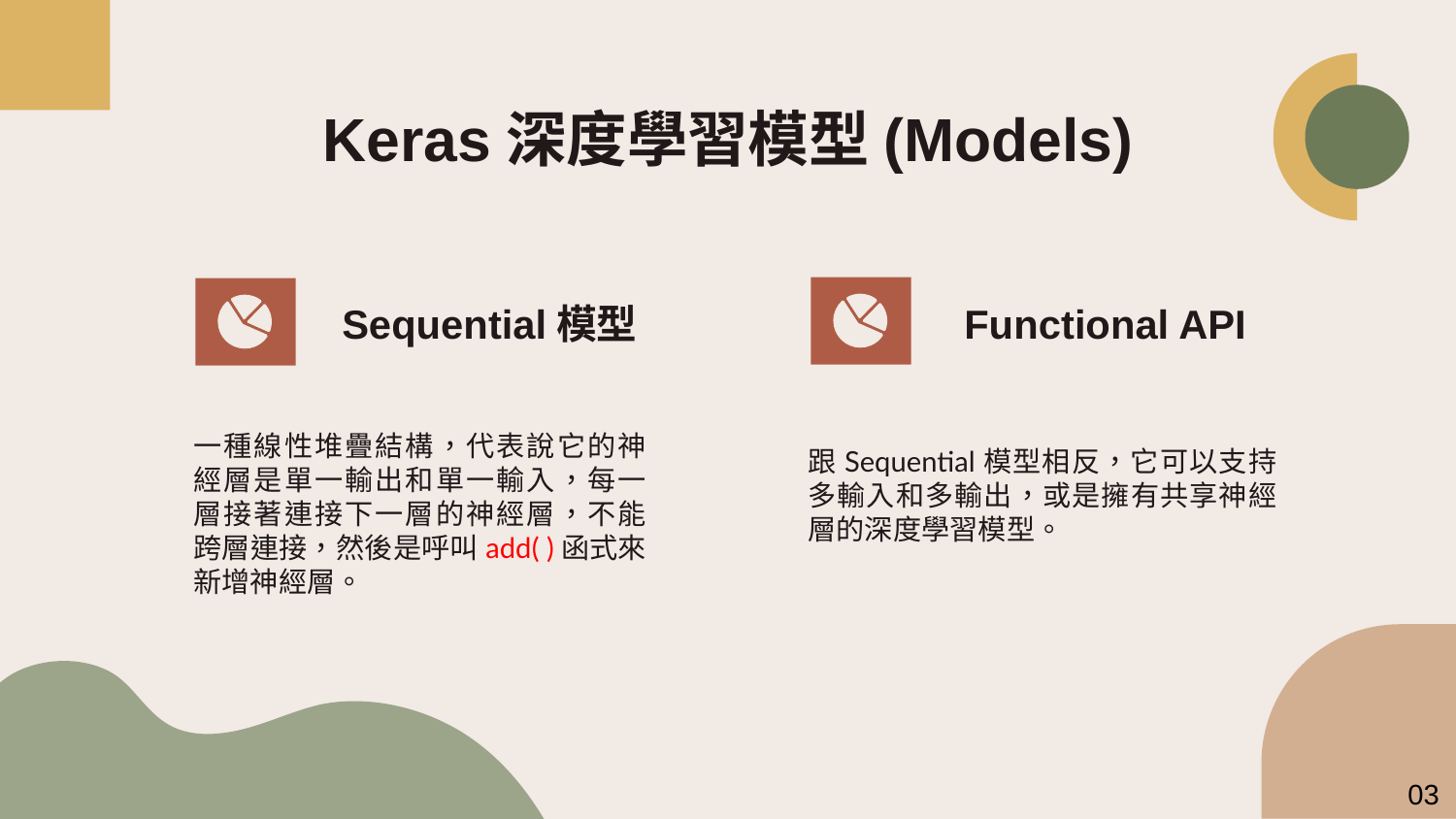

# Keras深度學習模型(Models)

Sequential模型

Functional API
一種線性堆疊結構，代表說它的神經層是單一輸出和單一輸入，每一層接著連接下一層的神經層，不能跨層連接，然後是呼叫add( )函式來新增神經層。
跟Sequential模型相反，它可以支持多輸入和多輸出，或是擁有共享神經層的深度學習模型。
03